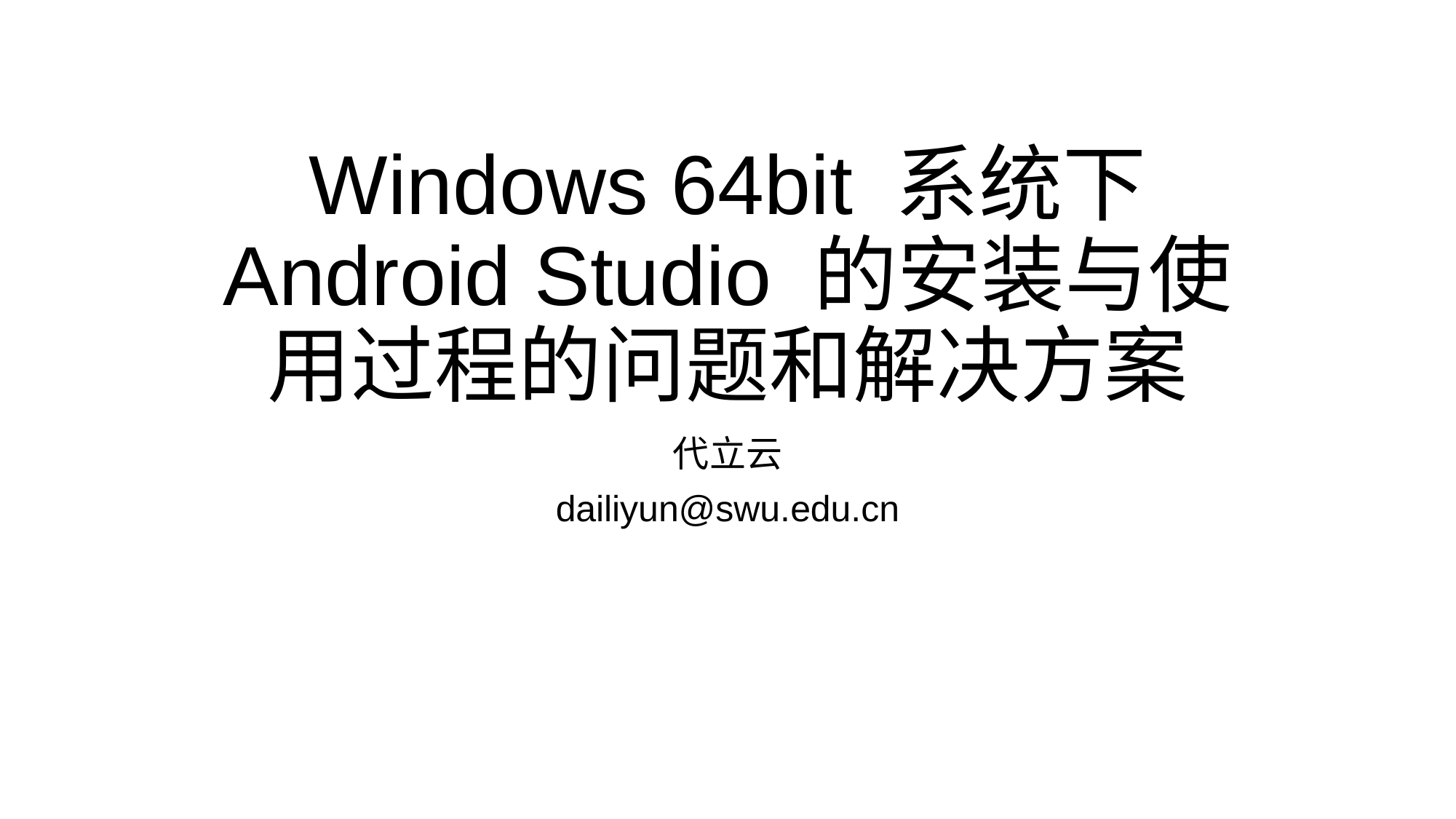

# Windows 64bit 系统下 Android Studio 的安装与使用过程的问题和解决方案
代立云
dailiyun@swu.edu.cn